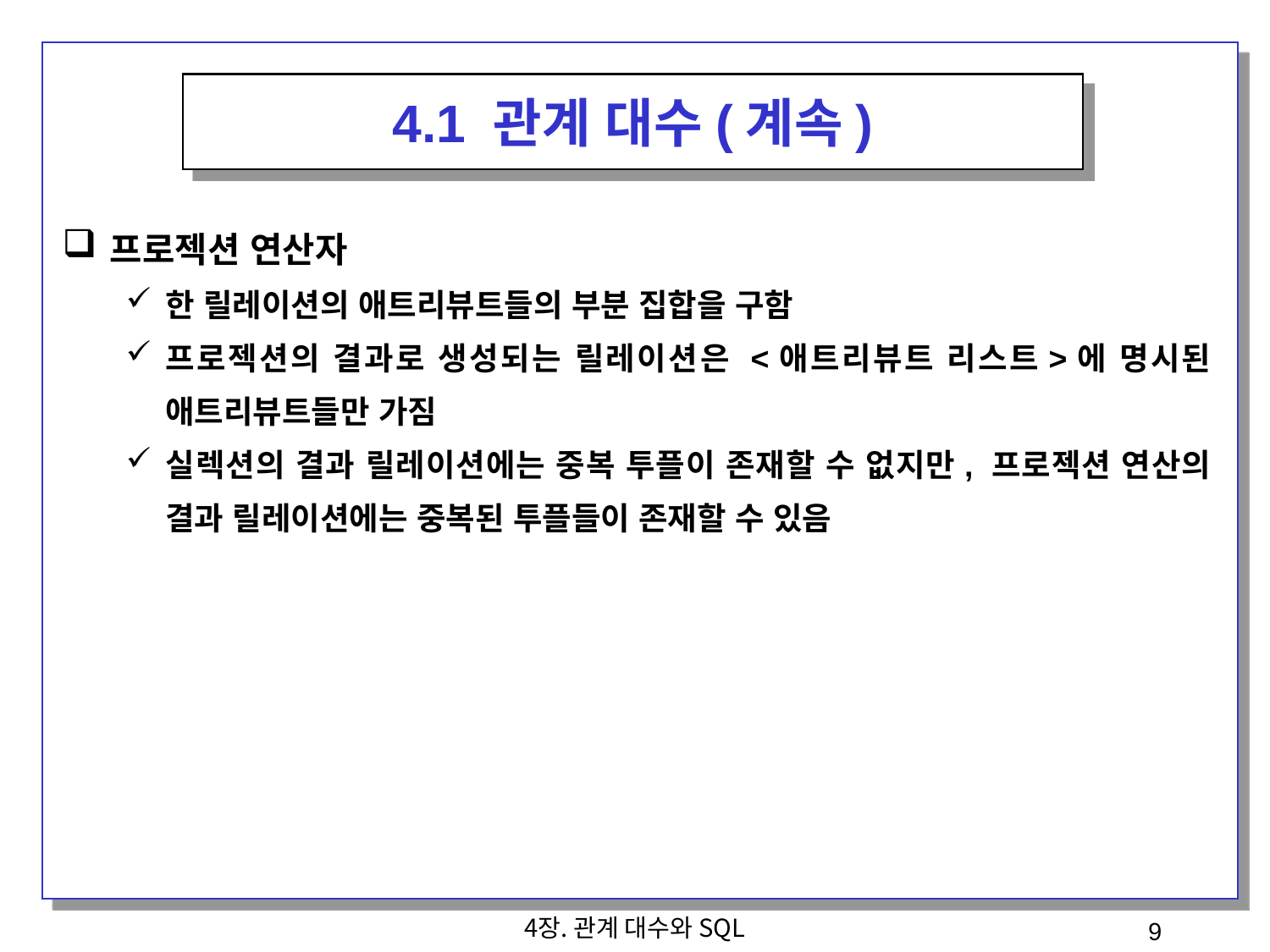

4.1 관계 대수(계속)
프로젝션 연산자
한 릴레이션의 애트리뷰트들의 부분 집합을 구함
프로젝션의 결과로 생성되는 릴레이션은 <애트리뷰트 리스트>에 명시된 애트리뷰트들만 가짐
실렉션의 결과 릴레이션에는 중복 투플이 존재할 수 없지만, 프로젝션 연산의 결과 릴레이션에는 중복된 투플들이 존재할 수 있음

4장. 관계 대수와 SQL
9